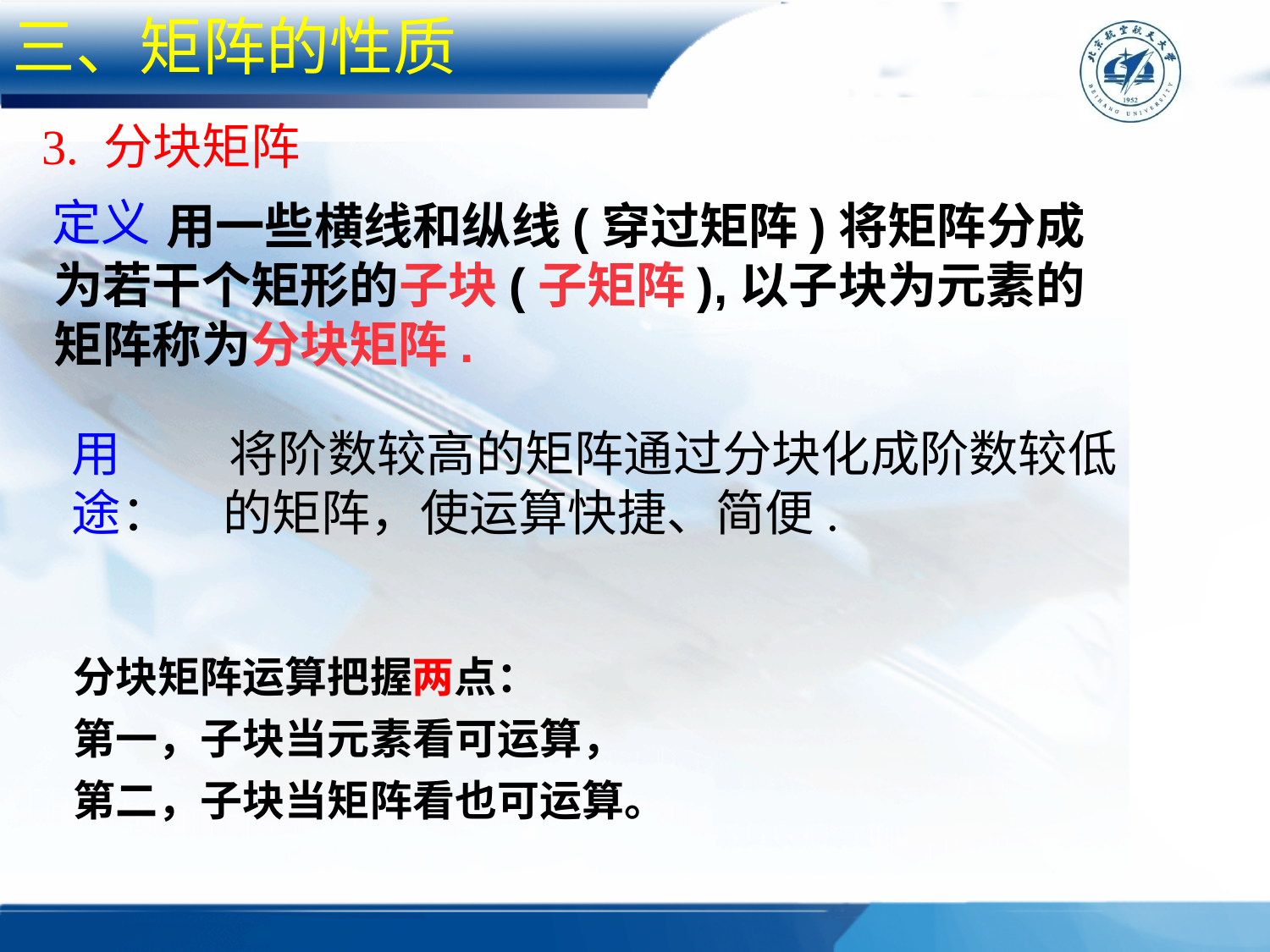

三、矩阵的性质
3. 分块矩阵
定义
         用一些横线和纵线(穿过矩阵)将矩阵分成为若干个矩形的子块(子矩阵),以子块为元素的矩阵称为分块矩阵.
用途：
      将阶数较高的矩阵通过分块化成阶数较低的矩阵，使运算快捷、简便.
分块矩阵运算把握两点：
第一，子块当元素看可运算，
第二，子块当矩阵看也可运算。